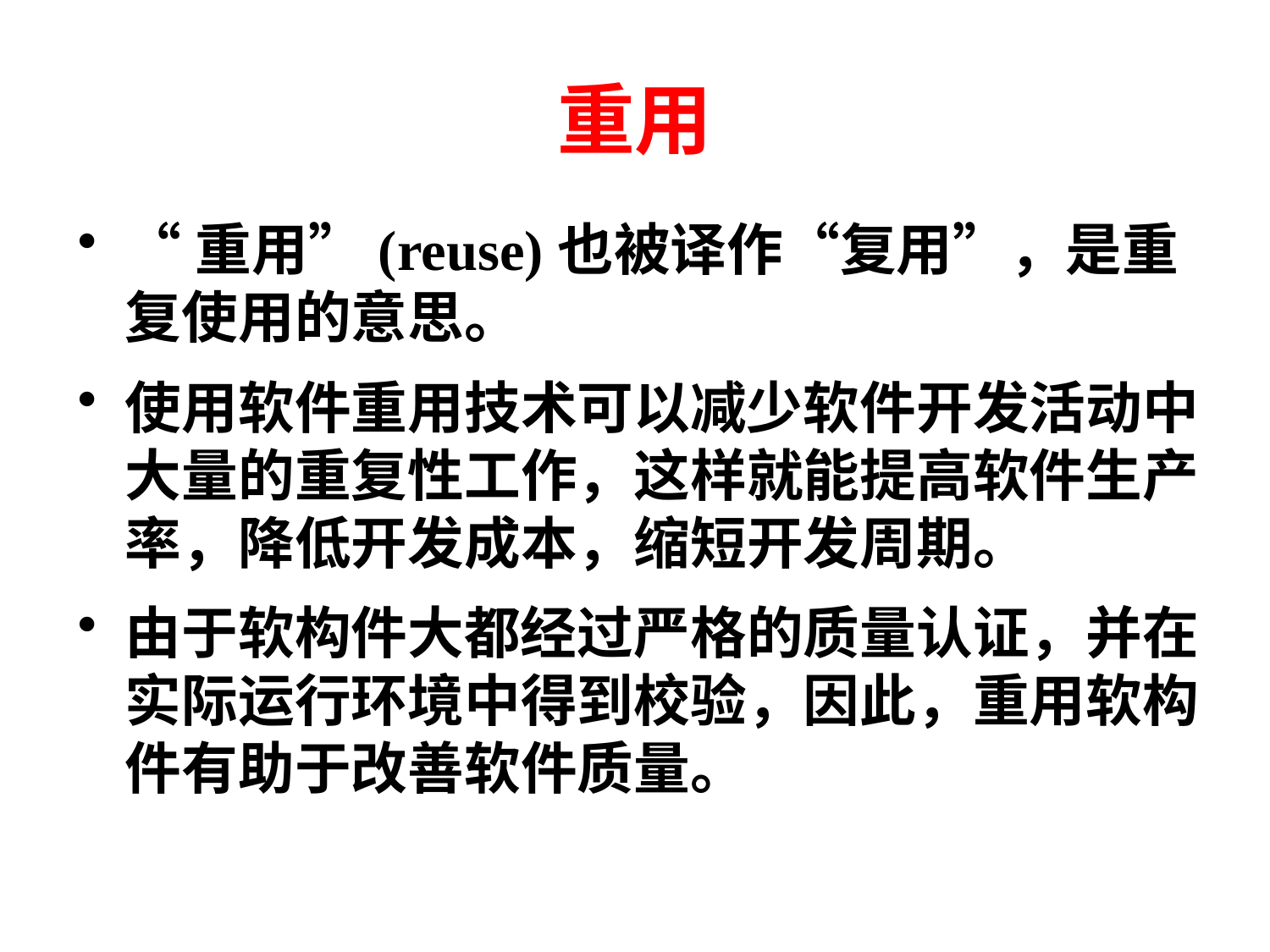

# 重用
“重用”(reuse)也被译作“复用”，是重复使用的意思。
使用软件重用技术可以减少软件开发活动中大量的重复性工作，这样就能提高软件生产率，降低开发成本，缩短开发周期。
由于软构件大都经过严格的质量认证，并在实际运行环境中得到校验，因此，重用软构件有助于改善软件质量。